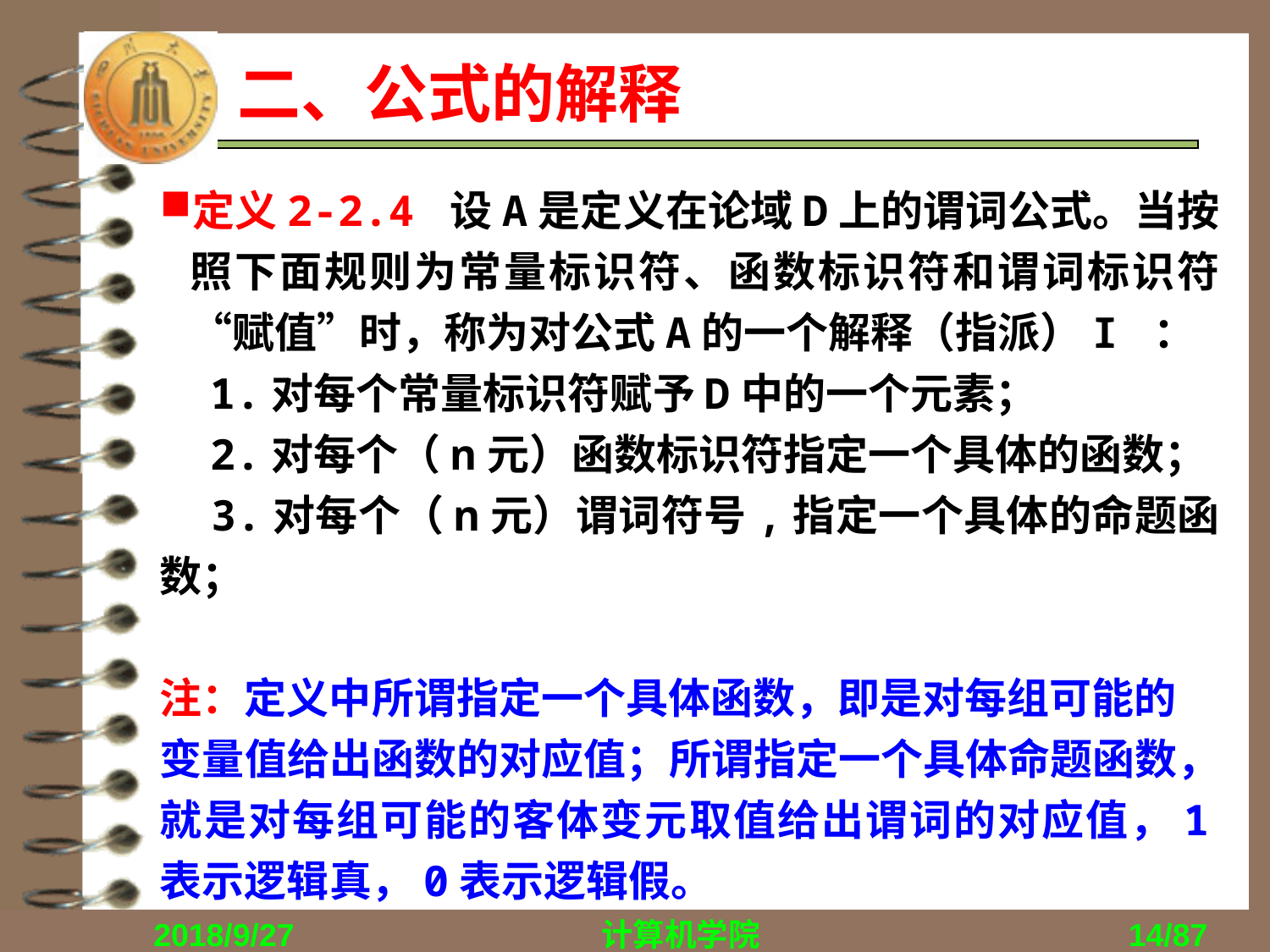

# 二、公式的解释
定义2-2.4 设A是定义在论域D上的谓词公式。当按照下面规则为常量标识符、函数标识符和谓词标识符“赋值”时，称为对公式A的一个解释（指派）I ：
  1.对每个常量标识符赋予D中的一个元素；
  2.对每个（n元）函数标识符指定一个具体的函数；
  3.对每个（n元）谓词符号,指定一个具体的命题函数；

注：定义中所谓指定一个具体函数，即是对每组可能的
变量值给出函数的对应值；所谓指定一个具体命题函数，就是对每组可能的客体变元取值给出谓词的对应值，1表示逻辑真，0表示逻辑假。
2018/9/27
计算机学院
14/87